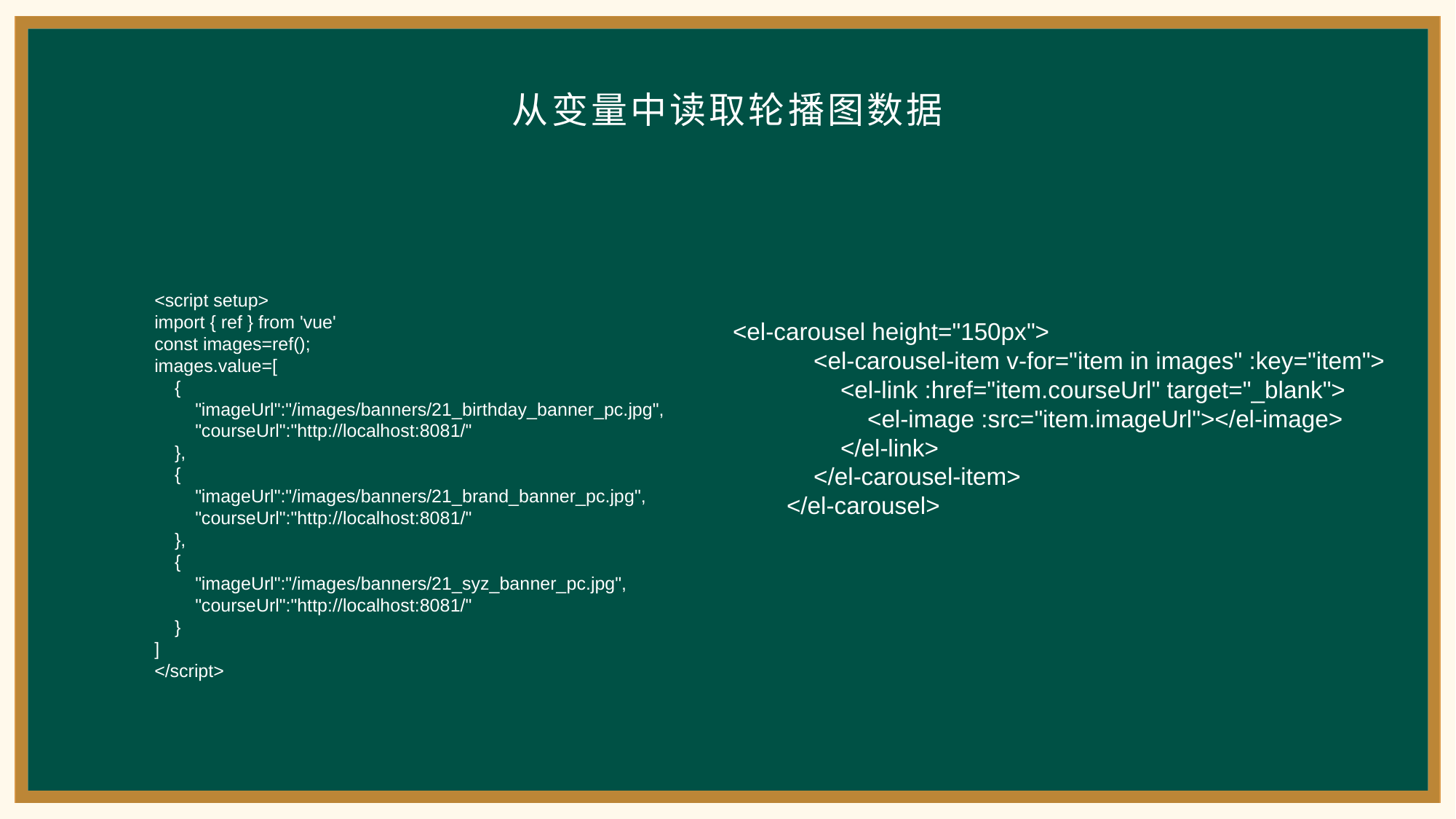

从变量中读取轮播图数据
<script setup>
import { ref } from 'vue'
const images=ref();
images.value=[
    {
        "imageUrl":"/images/banners/21_birthday_banner_pc.jpg",
        "courseUrl":"http://localhost:8081/"
    },
    {
        "imageUrl":"/images/banners/21_brand_banner_pc.jpg",
        "courseUrl":"http://localhost:8081/"
    },
    {
        "imageUrl":"/images/banners/21_syz_banner_pc.jpg",
        "courseUrl":"http://localhost:8081/"
    }
]
</script>
<el-carousel height="150px">
            <el-carousel-item v-for="item in images" :key="item">
                <el-link :href="item.courseUrl" target="_blank">
                    <el-image :src="item.imageUrl"></el-image>
                </el-link>
            </el-carousel-item>
        </el-carousel>